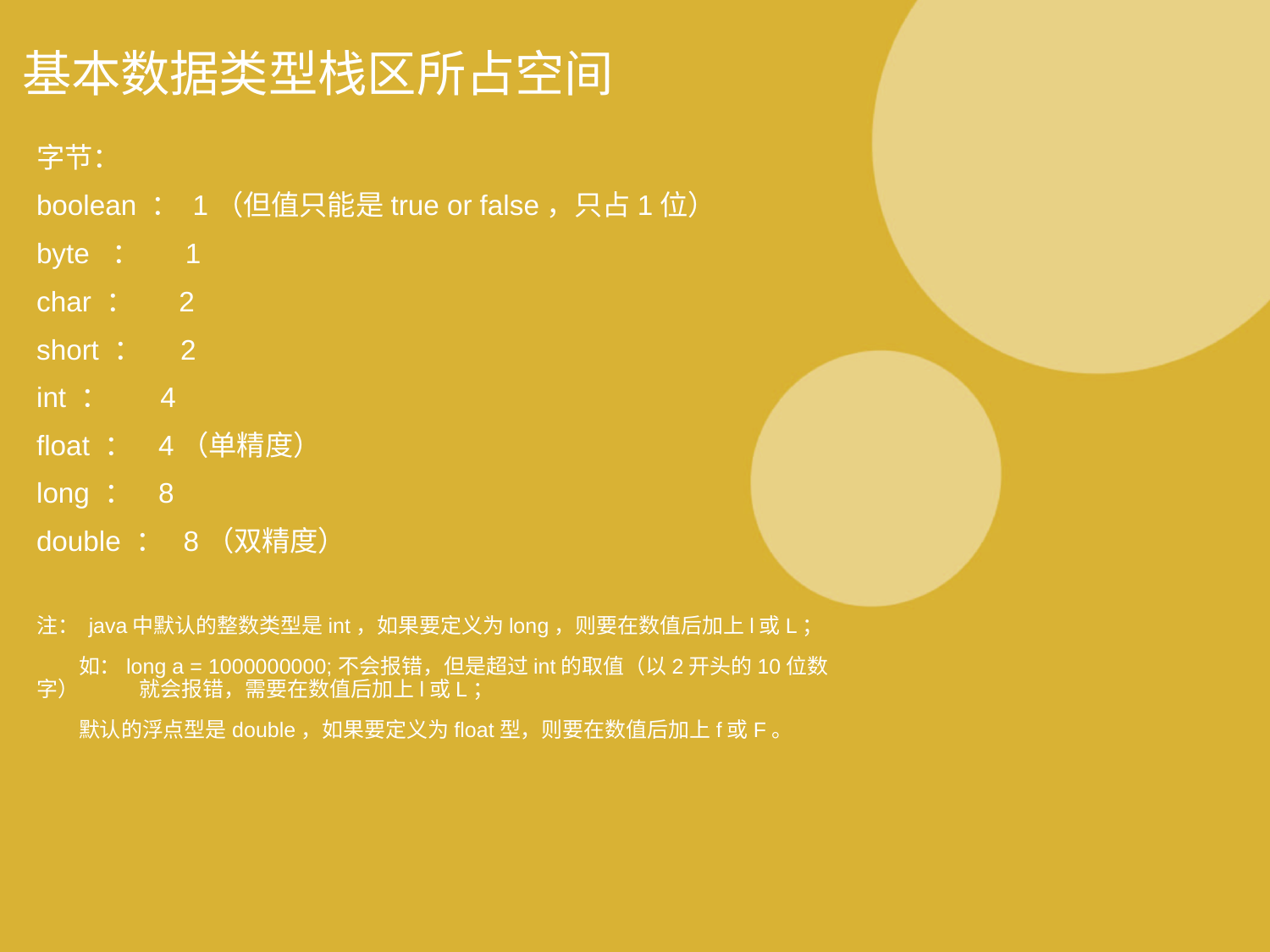

# 基本数据类型栈区所占空间
字节：
boolean ： 1（但值只能是true or false，只占1位）
byte  ：      1
char ：      2
short ：     2
int ：       4
float ：   4（单精度）
long ：   8
double ：  8（双精度）

注： java中默认的整数类型是int，如果要定义为long，则要在数值后加上l或L；
        如：long a = 1000000000;不会报错，但是超过int的取值（以2开头的10位数字）             就会报错，需要在数值后加上l或L；
        默认的浮点型是double，如果要定义为float型，则要在数值后加上f或F。